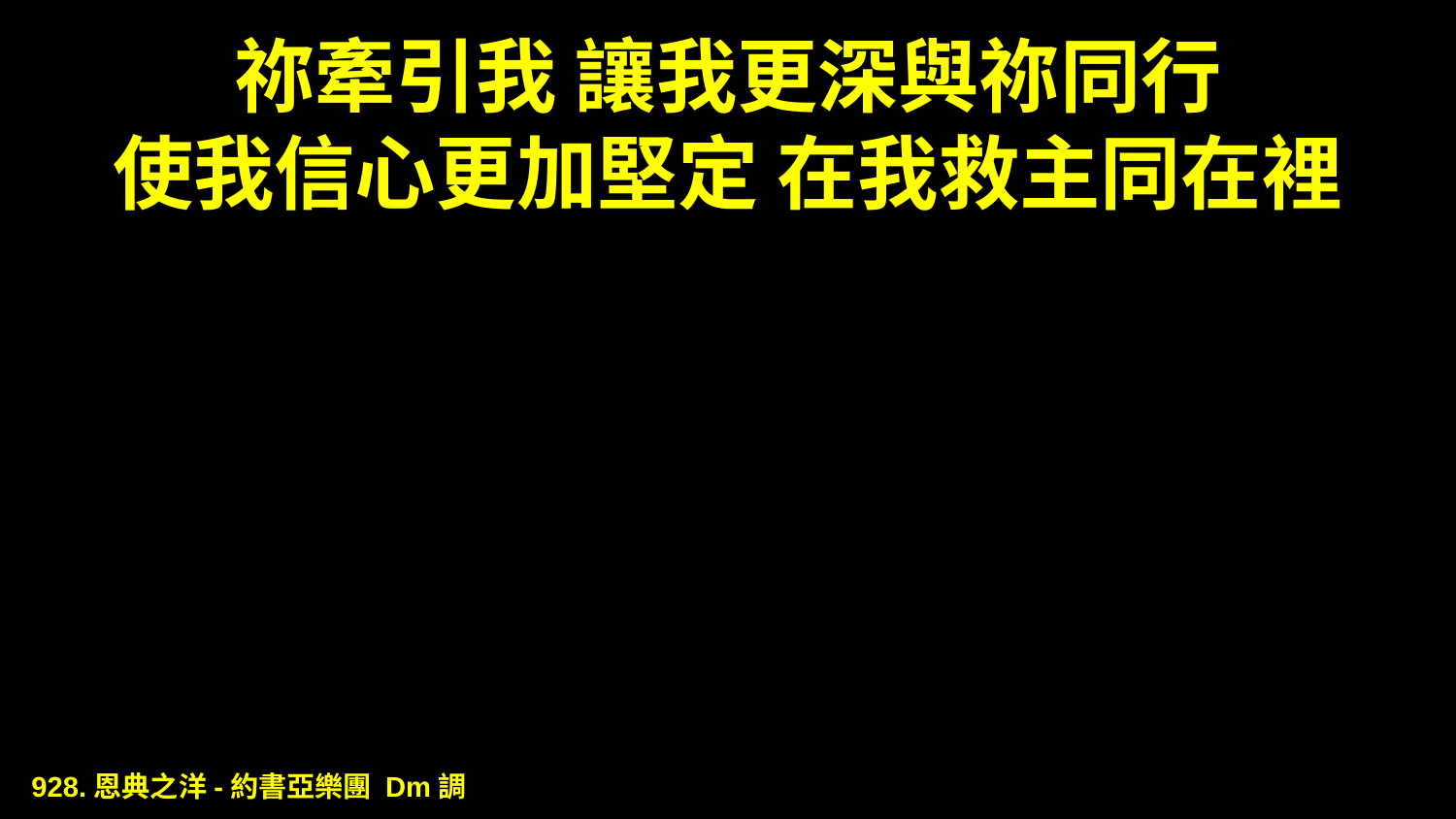

# 祢牽引我 讓我更深與祢同行 使我信心更加堅定 在我救主同在裡
928.恩典之洋-約書亞樂團 Dm調